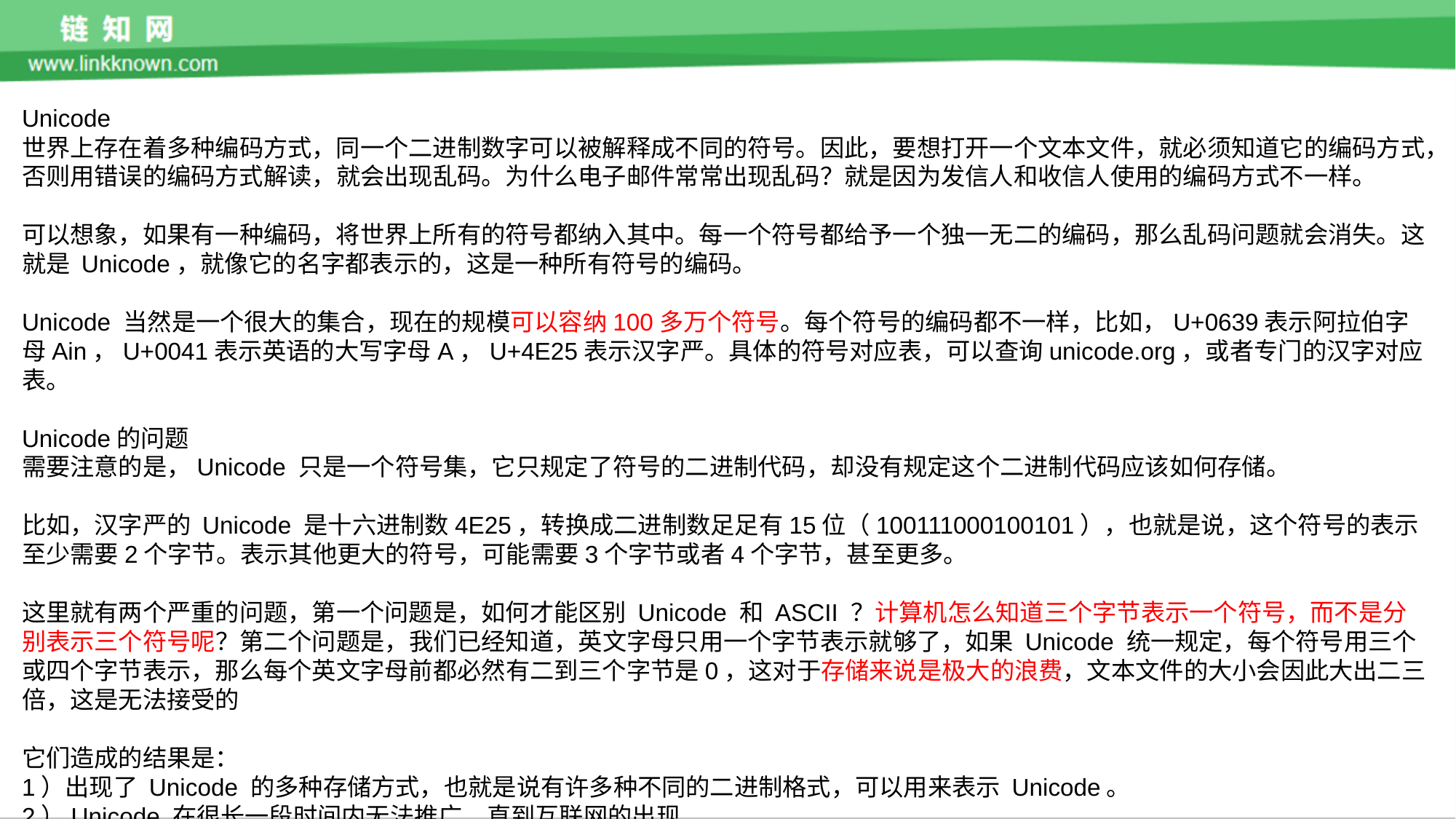

Unicode
世界上存在着多种编码方式，同一个二进制数字可以被解释成不同的符号。因此，要想打开一个文本文件，就必须知道它的编码方式，否则用错误的编码方式解读，就会出现乱码。为什么电子邮件常常出现乱码？就是因为发信人和收信人使用的编码方式不一样。

可以想象，如果有一种编码，将世界上所有的符号都纳入其中。每一个符号都给予一个独一无二的编码，那么乱码问题就会消失。这就是 Unicode，就像它的名字都表示的，这是一种所有符号的编码。

Unicode 当然是一个很大的集合，现在的规模可以容纳100多万个符号。每个符号的编码都不一样，比如，U+0639表示阿拉伯字母Ain，U+0041表示英语的大写字母A，U+4E25表示汉字严。具体的符号对应表，可以查询unicode.org，或者专门的汉字对应表。

Unicode的问题
需要注意的是，Unicode 只是一个符号集，它只规定了符号的二进制代码，却没有规定这个二进制代码应该如何存储。

比如，汉字严的 Unicode 是十六进制数4E25，转换成二进制数足足有15位（100111000100101），也就是说，这个符号的表示至少需要2个字节。表示其他更大的符号，可能需要3个字节或者4个字节，甚至更多。

这里就有两个严重的问题，第一个问题是，如何才能区别 Unicode 和 ASCII ？计算机怎么知道三个字节表示一个符号，而不是分别表示三个符号呢？第二个问题是，我们已经知道，英文字母只用一个字节表示就够了，如果 Unicode 统一规定，每个符号用三个或四个字节表示，那么每个英文字母前都必然有二到三个字节是0，这对于存储来说是极大的浪费，文本文件的大小会因此大出二三倍，这是无法接受的

它们造成的结果是：
1）出现了 Unicode 的多种存储方式，也就是说有许多种不同的二进制格式，可以用来表示 Unicode。
2）Unicode 在很长一段时间内无法推广，直到互联网的出现。